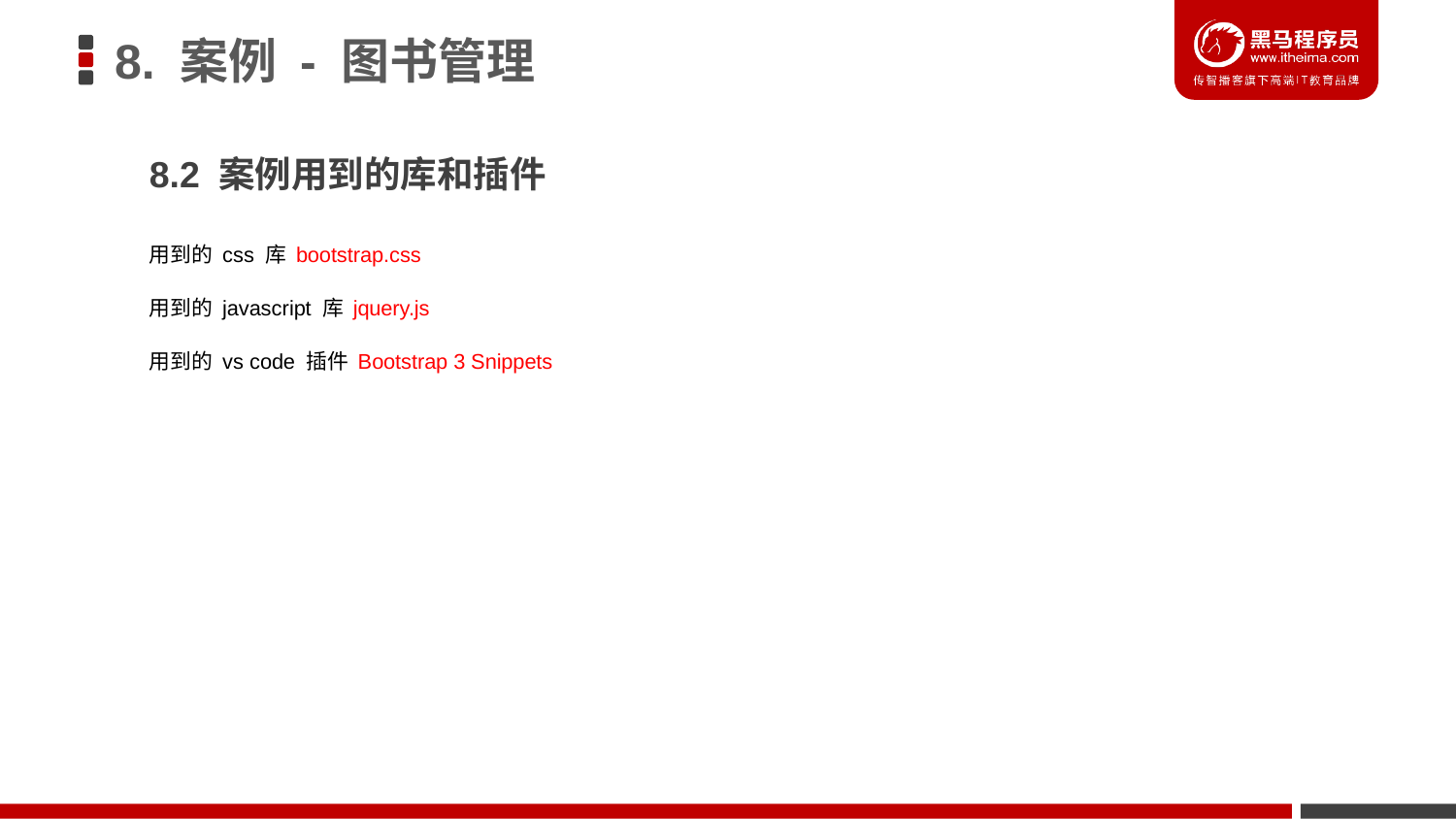

# 8. 案例 - 图书管理
8.2 案例用到的库和插件
用到的 css 库 bootstrap.css
用到的 javascript 库 jquery.js
用到的 vs code 插件 Bootstrap 3 Snippets